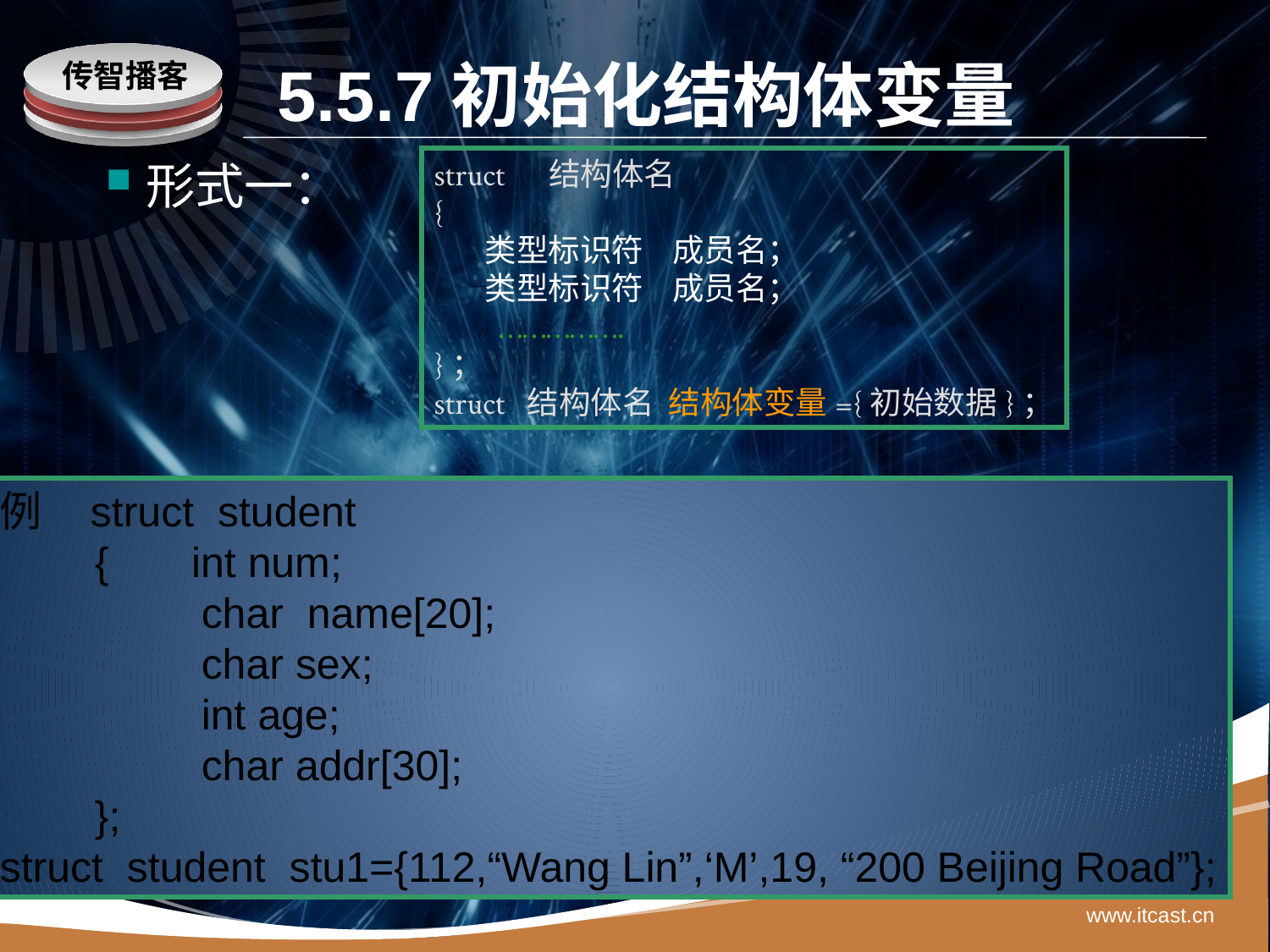

# 5.5.7初始化结构体变量
struct     结构体名
{
      类型标识符    成员名；
      类型标识符    成员名；
         …………….
}；
struct  结构体名  结构体变量={初始数据}；
形式一：
例    struct  student
        {       int num;
                 char  name[20];
                 char sex;
                 int age;
                 char addr[30];
        };
struct  student  stu1={112,“Wang Lin”,‘M’,19, “200 Beijing Road”};
www.itcast.cn